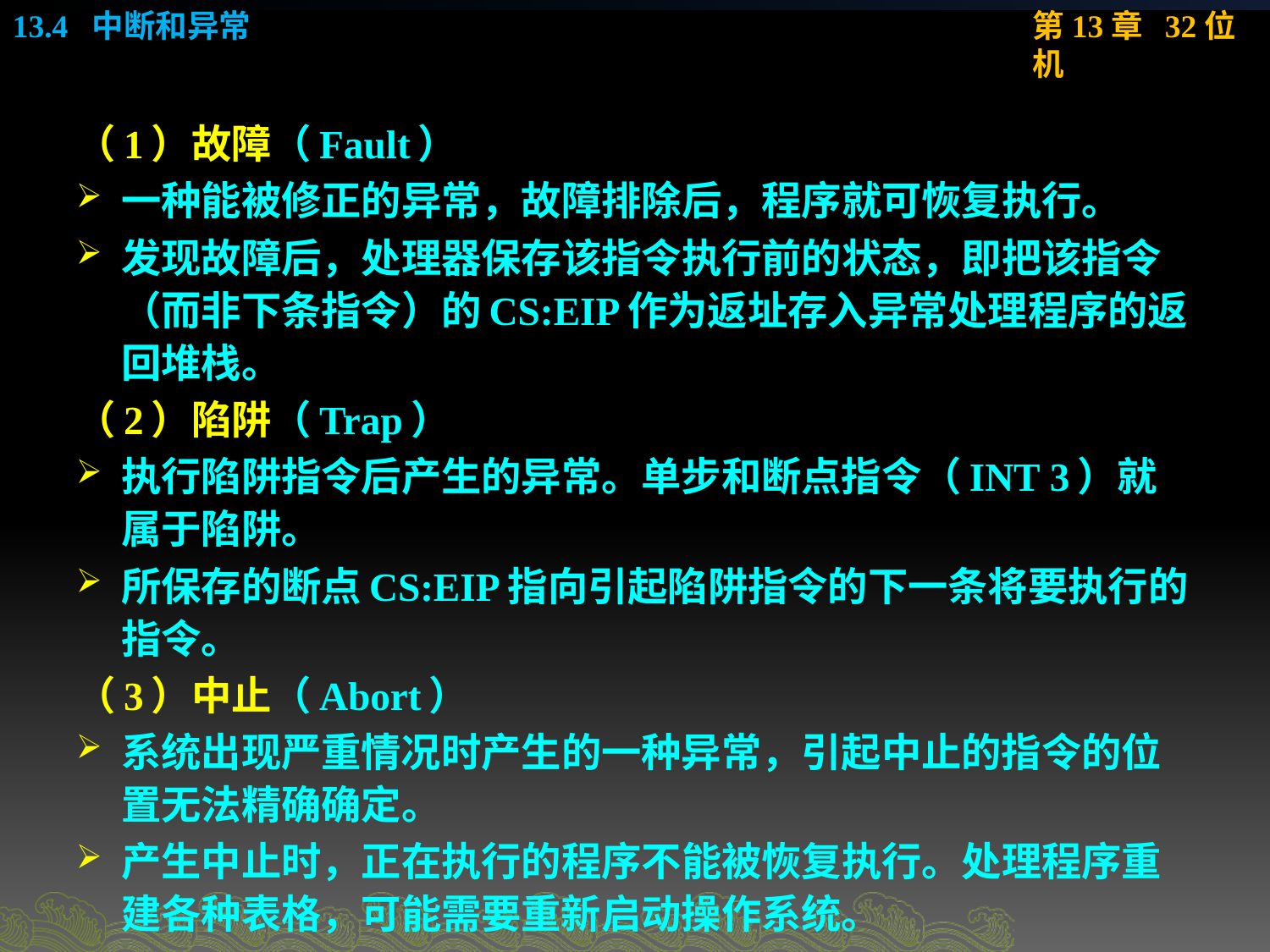

（1）故障（Fault）
一种能被修正的异常，故障排除后，程序就可恢复执行。
发现故障后，处理器保存该指令执行前的状态，即把该指令（而非下条指令）的CS:EIP作为返址存入异常处理程序的返回堆栈。
（2）陷阱（Trap）
执行陷阱指令后产生的异常。单步和断点指令（INT 3）就属于陷阱。
所保存的断点CS:EIP指向引起陷阱指令的下一条将要执行的指令。
（3）中止（Abort）
系统出现严重情况时产生的一种异常，引起中止的指令的位置无法精确确定。
产生中止时，正在执行的程序不能被恢复执行。处理程序重建各种表格，可能需要重新启动操作系统。